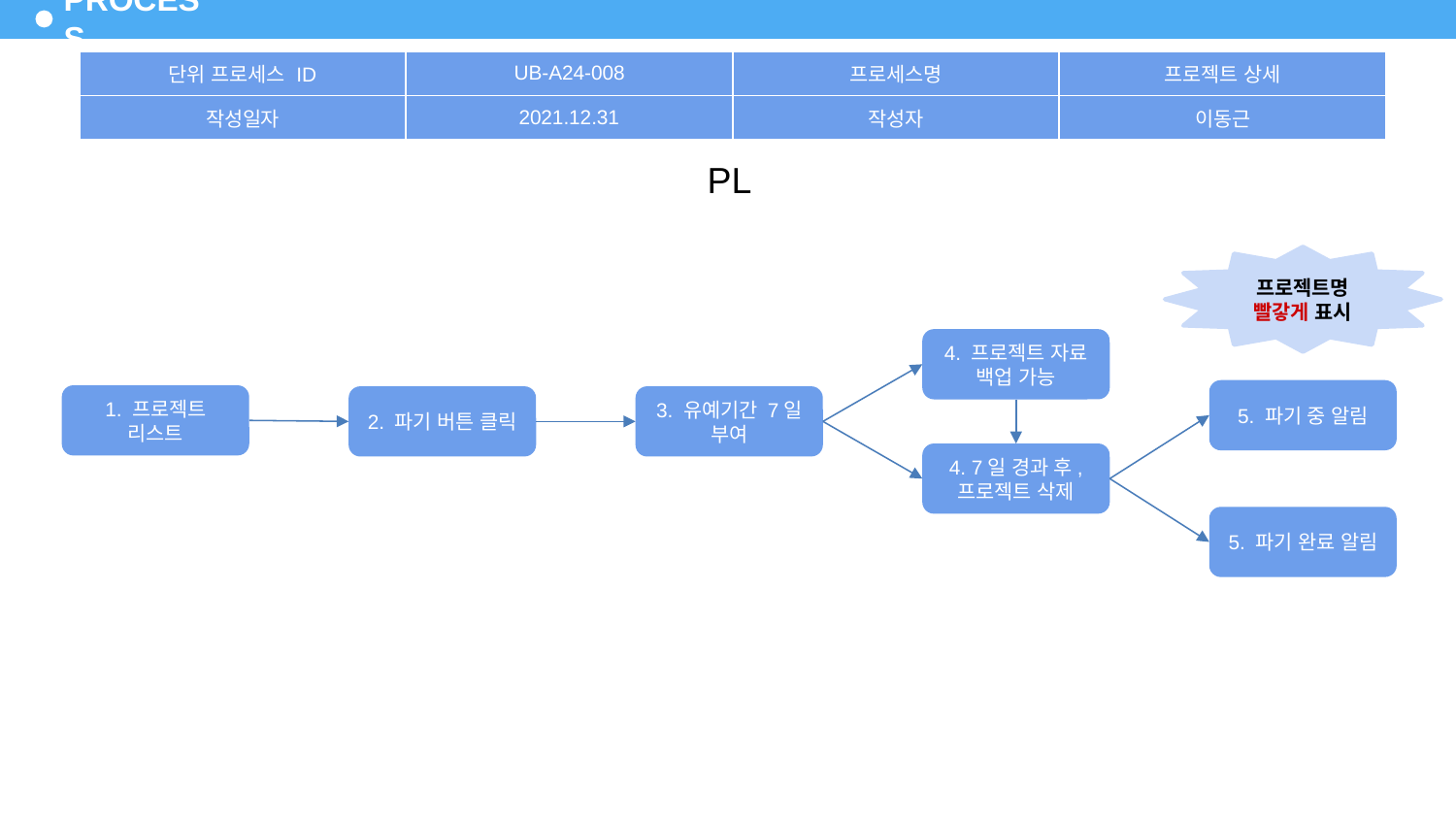

# PROCESS
| 단위 프로세스 ID | UB-A24-008 | 프로세스명 | 프로젝트 상세 |
| --- | --- | --- | --- |
| 작성일자 | 2021.12.31 | 작성자 | 이동근 |
PL
프로젝트명 빨갛게 표시
4. 프로젝트 자료 백업 가능
5. 파기 중 알림
1. 프로젝트 리스트
2. 파기 버튼 클릭
3. 유예기간 7일 부여
4. 7일 경과 후, 프로젝트 삭제
5. 파기 완료 알림